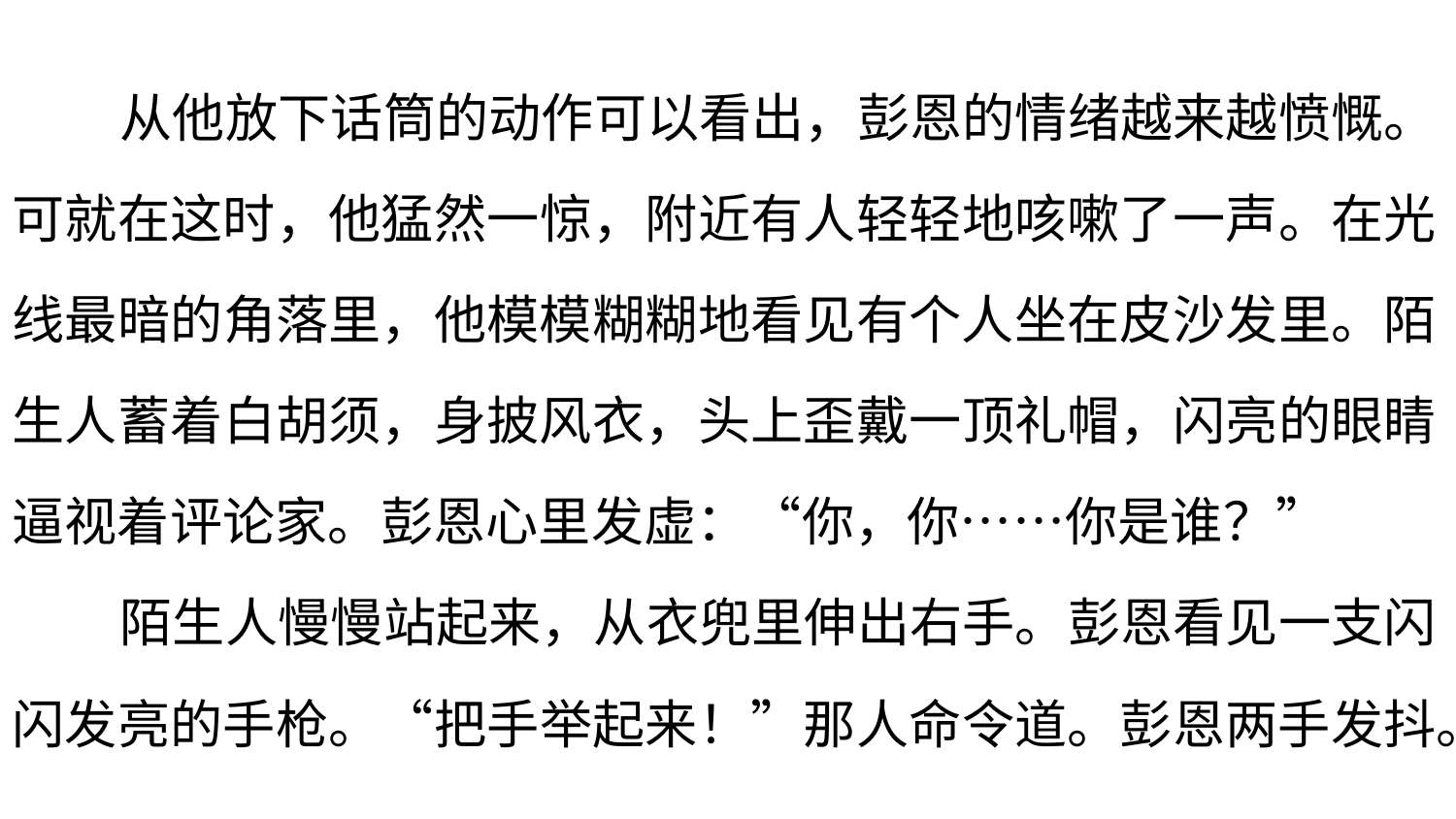

从他放下话筒的动作可以看出，彭恩的情绪越来越愤慨。可就在这时，他猛然一惊，附近有人轻轻地咳嗽了一声。在光线最暗的角落里，他模模糊糊地看见有个人坐在皮沙发里。陌生人蓄着白胡须，身披风衣，头上歪戴一顶礼帽，闪亮的眼睛逼视着评论家。彭恩心里发虚：“你，你……你是谁？”
        陌生人慢慢站起来，从衣兜里伸出右手。彭恩看见一支闪闪发亮的手枪。“把手举起来！”那人命令道。彭恩两手发抖。